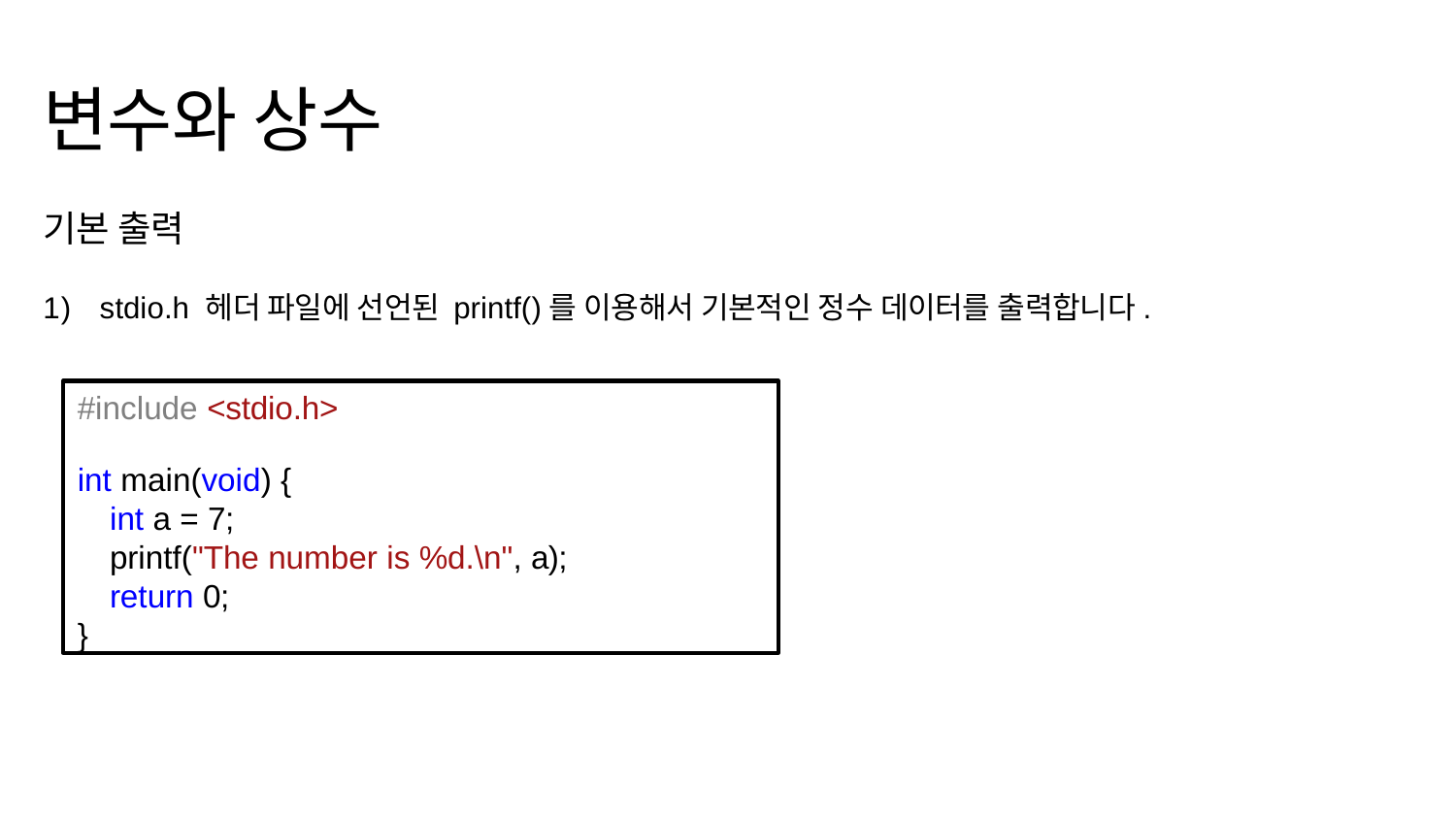

# 변수와 상수
기본 출력

1)	stdio.h 헤더 파일에 선언된 printf()를 이용해서 기본적인 정수 데이터를 출력합니다.
#include <stdio.h>

int main(void) {
int a = 7;
printf("The number is %d.\n", a);
return 0;
}